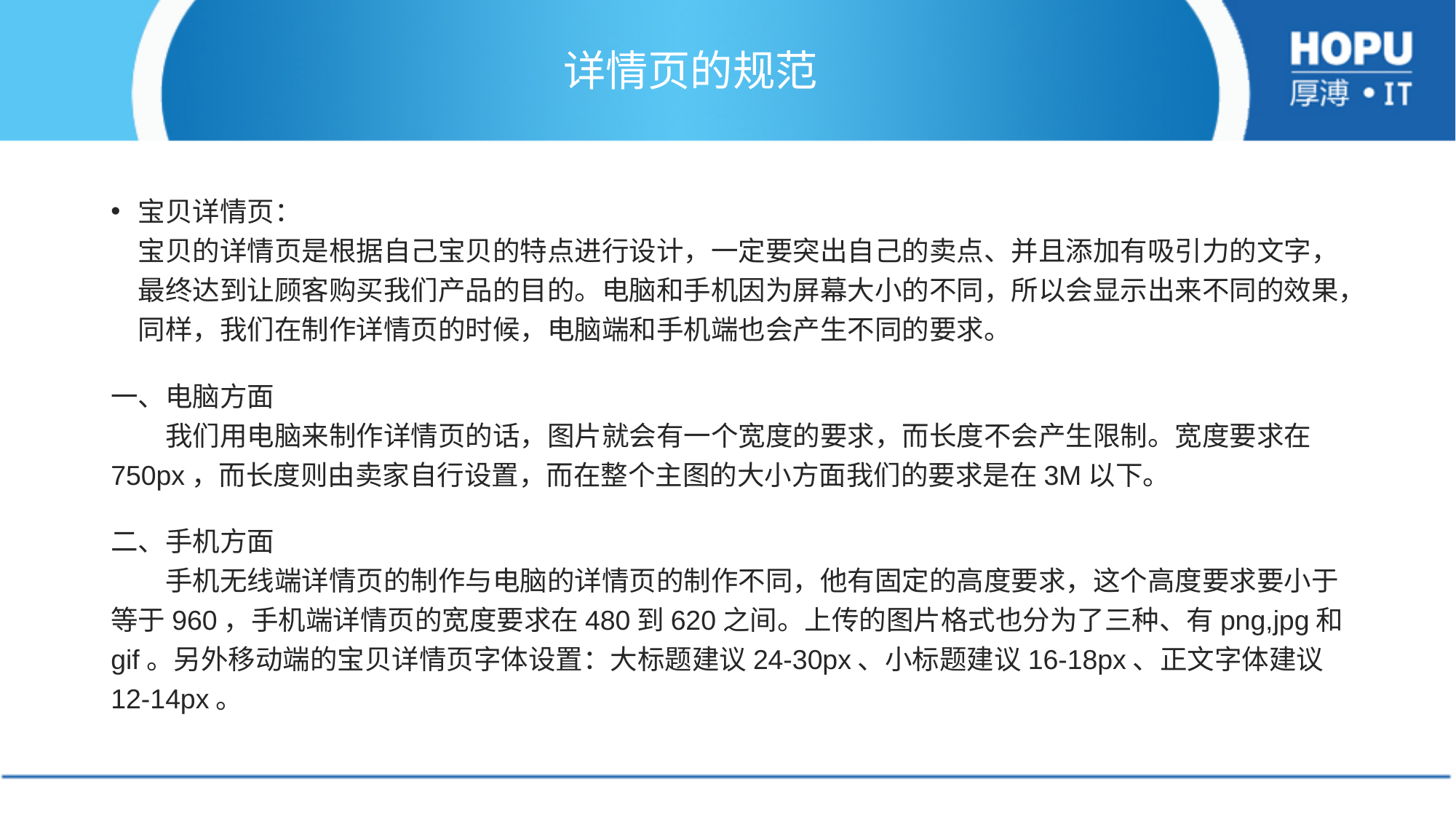

# 详情页的规范
宝贝详情页：
宝贝的详情页是根据自己宝贝的特点进行设计，一定要突出自己的卖点、并且添加有吸引力的文字，最终达到让顾客购买我们产品的目的。电脑和手机因为屏幕大小的不同，所以会显示出来不同的效果，同样，我们在制作详情页的时候，电脑端和手机端也会产生不同的要求。
一、电脑方面
　　我们用电脑来制作详情页的话，图片就会有一个宽度的要求，而长度不会产生限制。宽度要求在750px，而长度则由卖家自行设置，而在整个主图的大小方面我们的要求是在3M以下。
二、手机方面
　　手机无线端详情页的制作与电脑的详情页的制作不同，他有固定的高度要求，这个高度要求要小于等于960，手机端详情页的宽度要求在480到620之间。上传的图片格式也分为了三种、有png,jpg和gif。另外移动端的宝贝详情页字体设置：大标题建议24-30px、小标题建议16-18px、正文字体建议12-14px。